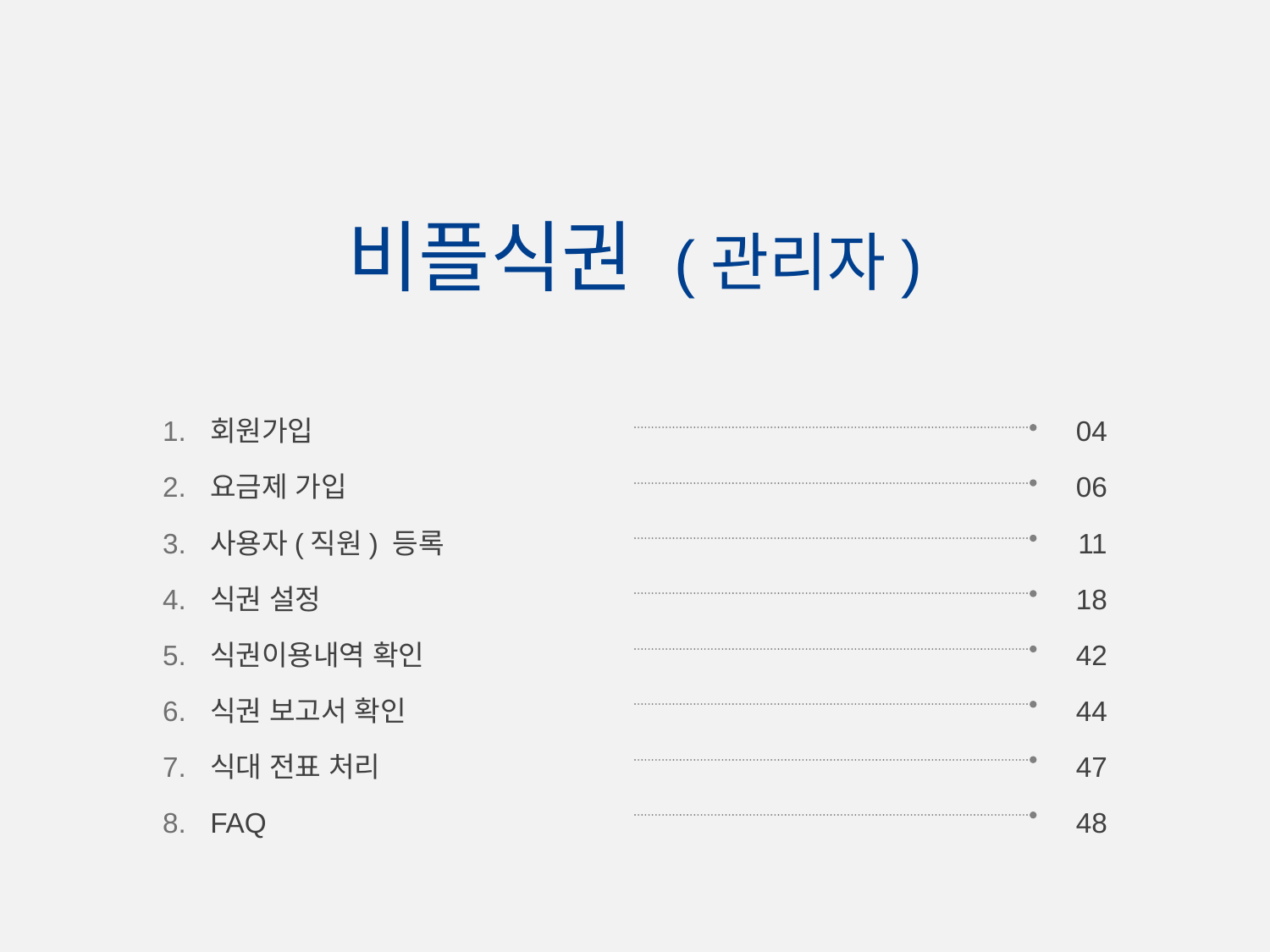

# 비플식권 (관리자)
회원가입
요금제 가입
사용자(직원) 등록
식권 설정
식권이용내역 확인
식권 보고서 확인
식대 전표 처리
FAQ
04
06
11
18
42
44
47
48